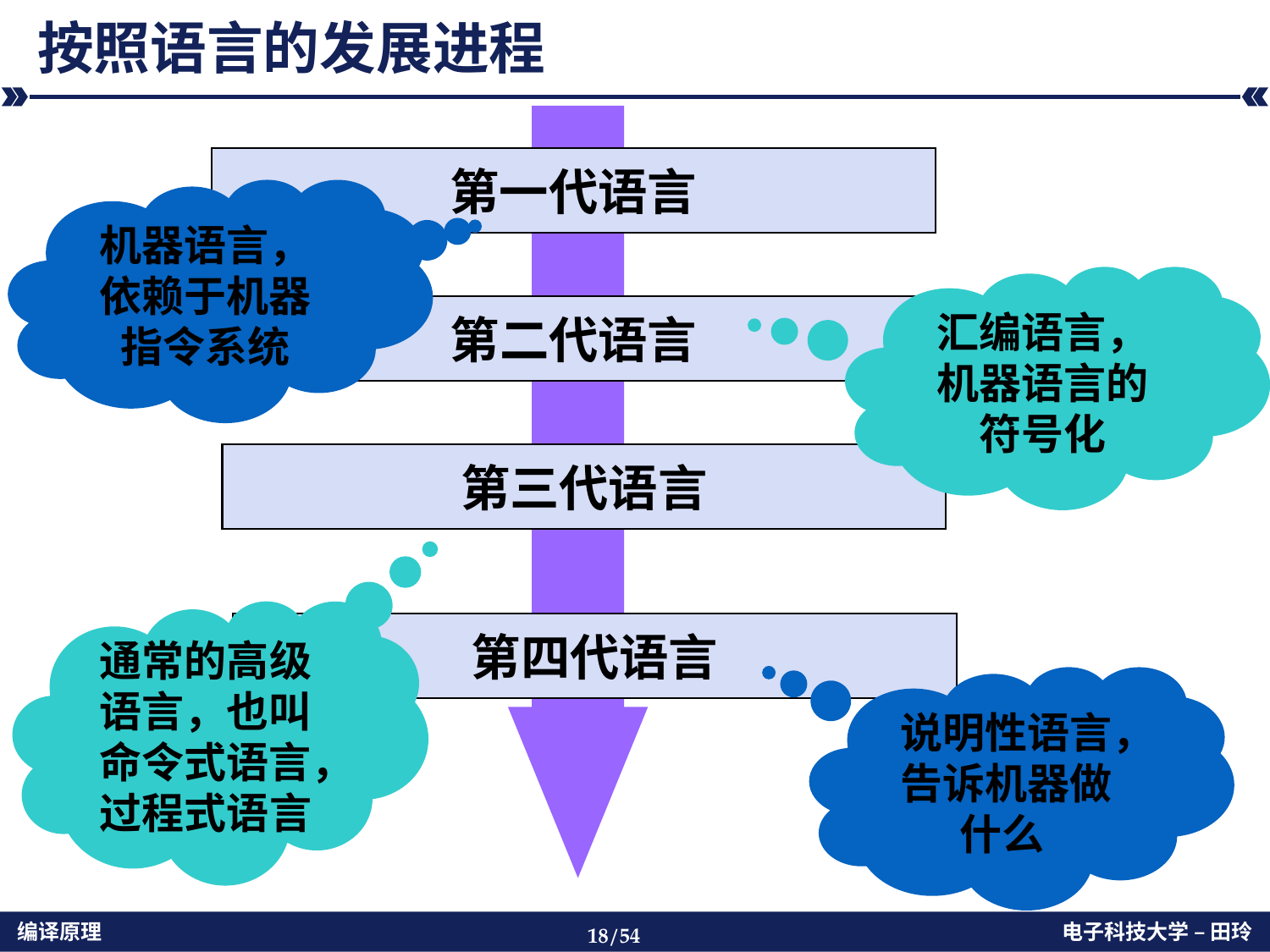

# 按照语言的发展进程

第一代语言
机器语言，依赖于机器指令系统
汇编语言，机器语言的符号化
第二代语言
第三代语言
通常的高级语言，也叫命令式语言，过程式语言
第四代语言
说明性语言，告诉机器做什么